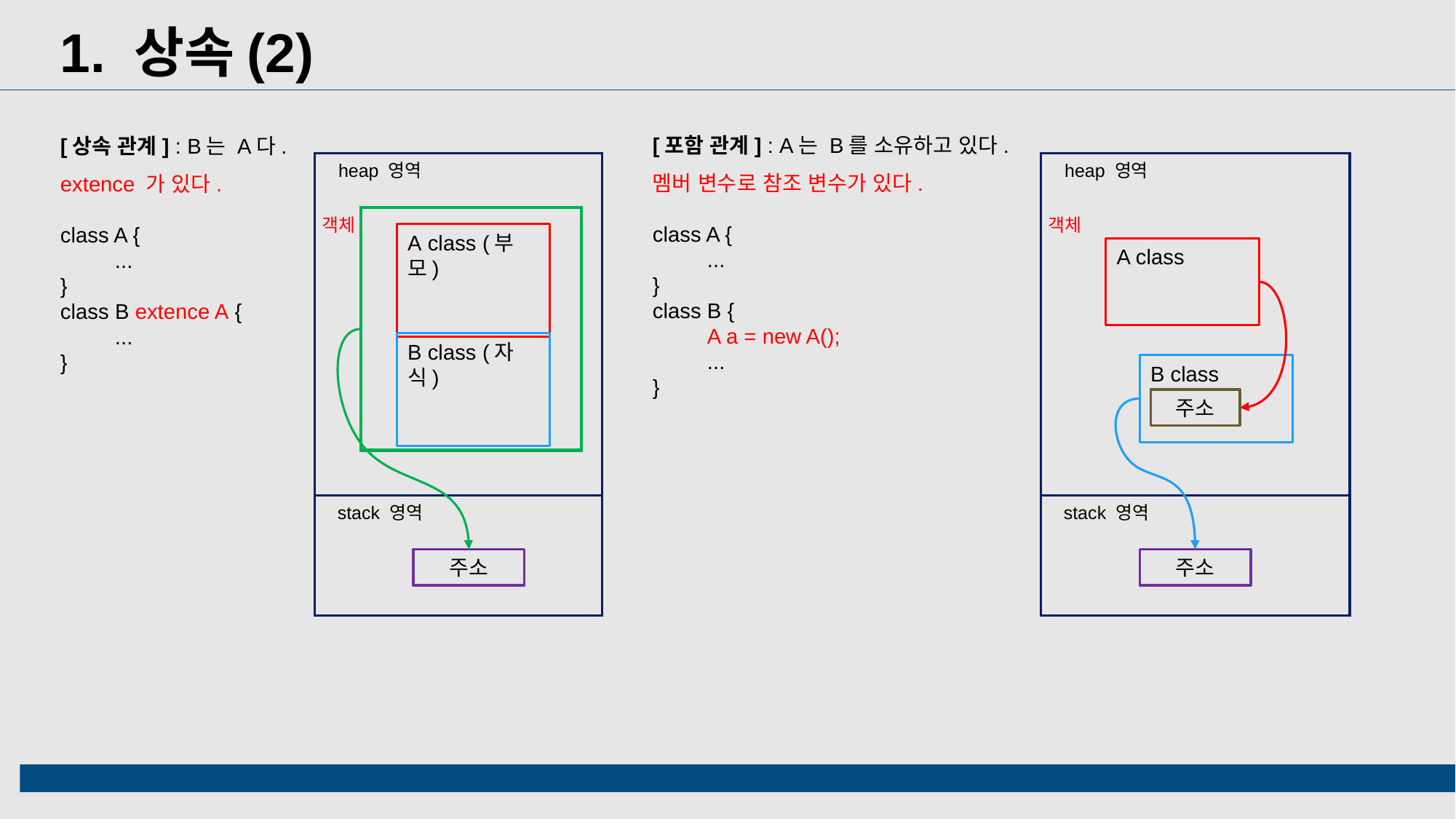

1. 상속(2)
[포함 관계] : A는 B를 소유하고 있다.
멤버 변수로 참조 변수가 있다.

class A {
...
}
class B {
A a = new A();
...
}
[상속 관계] : B는 A다.
extence 가 있다.

class A {
...
}
class B extence A {
...
}

heap 영역
heap 영역

객체
객체
A class (부모)

A class

B class (자식)

B class

주소
stack 영역
stack 영역

주소
주소